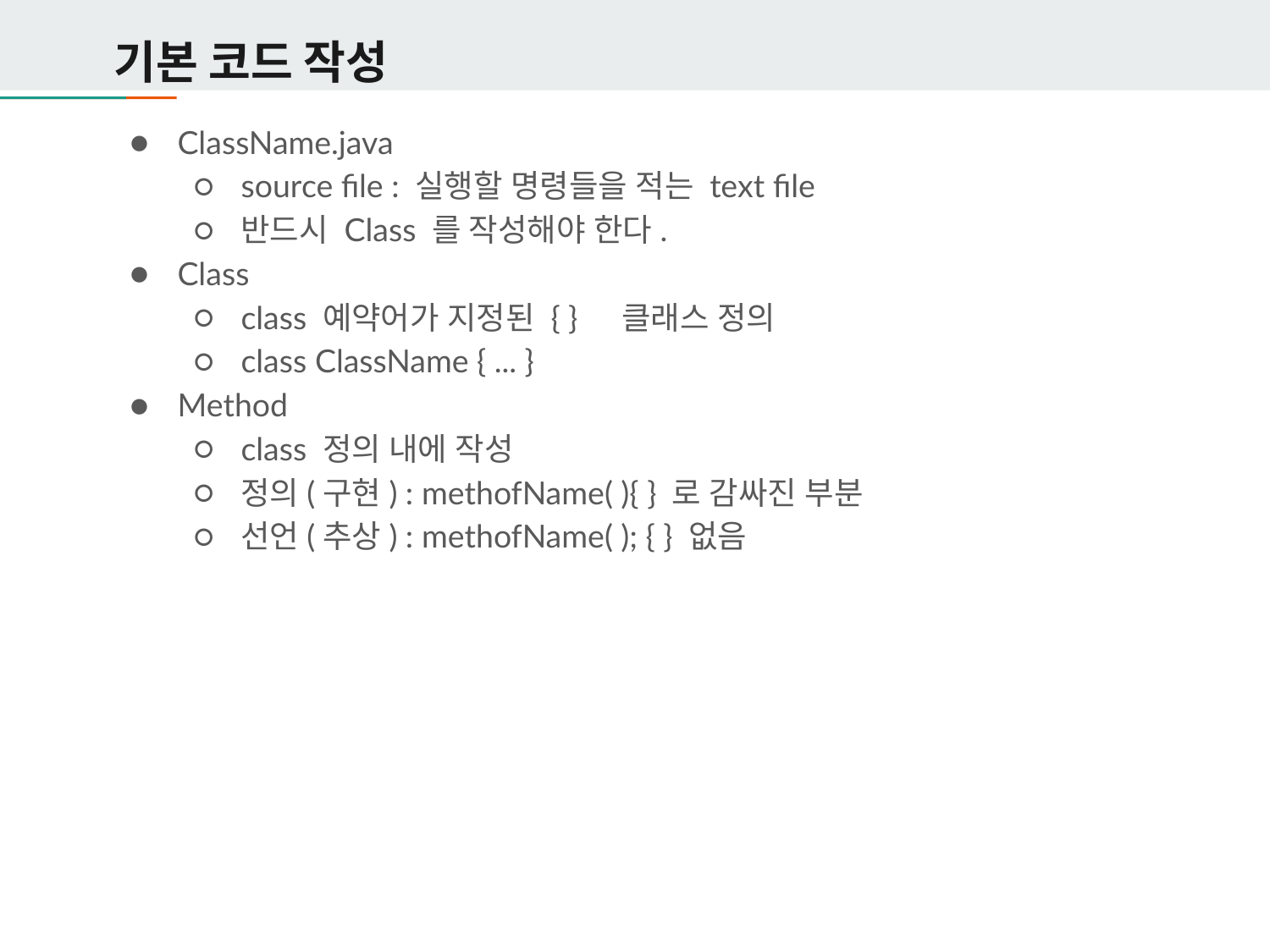

# 기본 코드 작성
ClassName.java
source file : 실행할 명령들을 적는 text file
반드시 Class 를 작성해야 한다.
Class
class 예약어가 지정된 { }	클래스 정의
class ClassName { ... }
Method
class 정의 내에 작성
정의(구현) : methofName( ){ } 로 감싸진 부분
선언(추상) : methofName( ); { } 없음